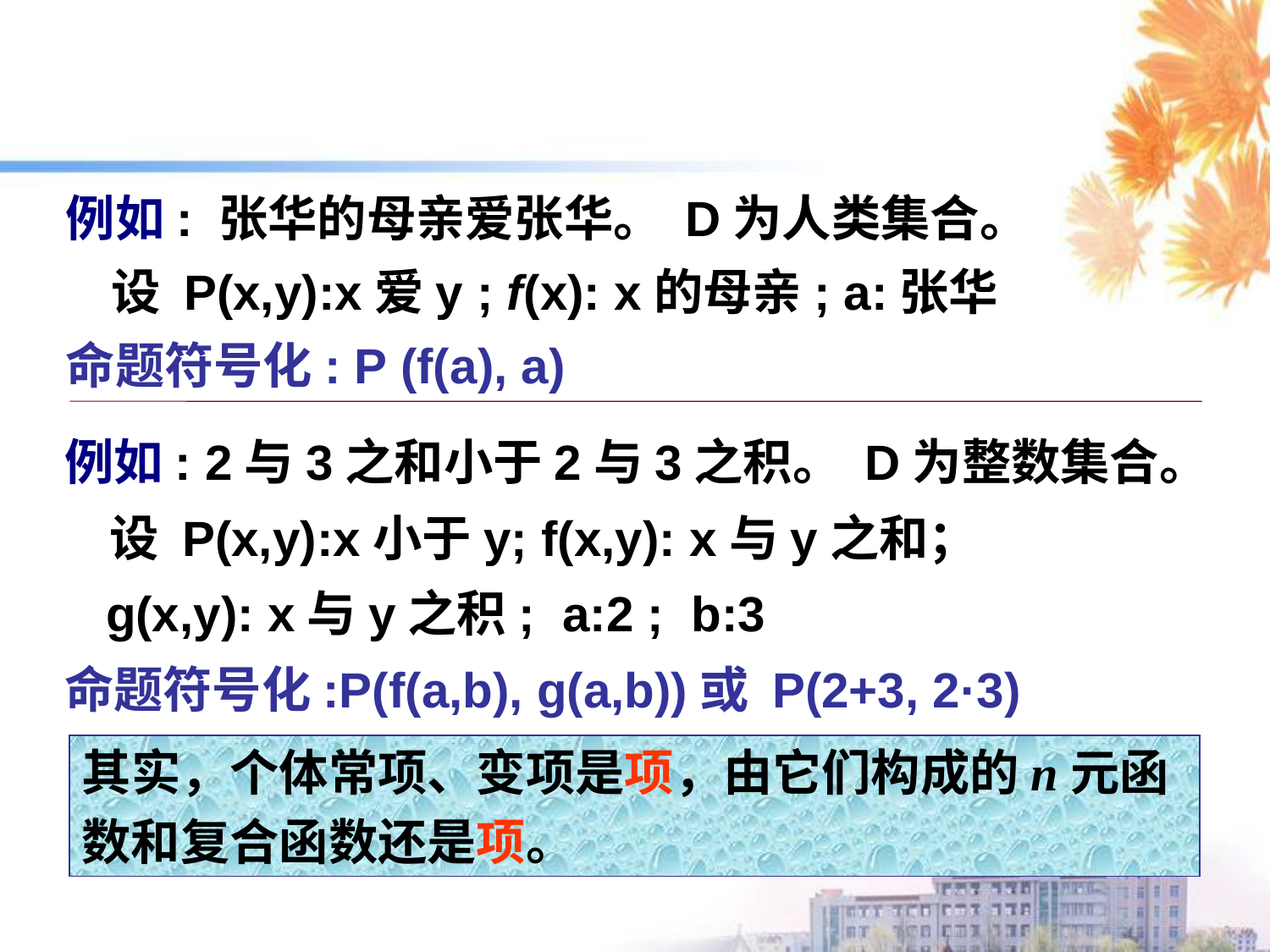

例如: 张华的母亲爱张华。 D为人类集合。
   设 P(x,y):x爱y ; f(x): x的母亲; a:张华
命题符号化: P (f(a), a)

例如: 2与3之和小于2与3之积。 D为整数集合。
   设 P(x,y):x小于y; f(x,y): x与y之和；
   g(x,y): x与y之积;  a:2 ;  b:3
命题符号化:P(f(a,b), g(a,b))或 P(2+3, 2·3)
其实，个体常项、变项是项，由它们构成的n元函
数和复合函数还是项。